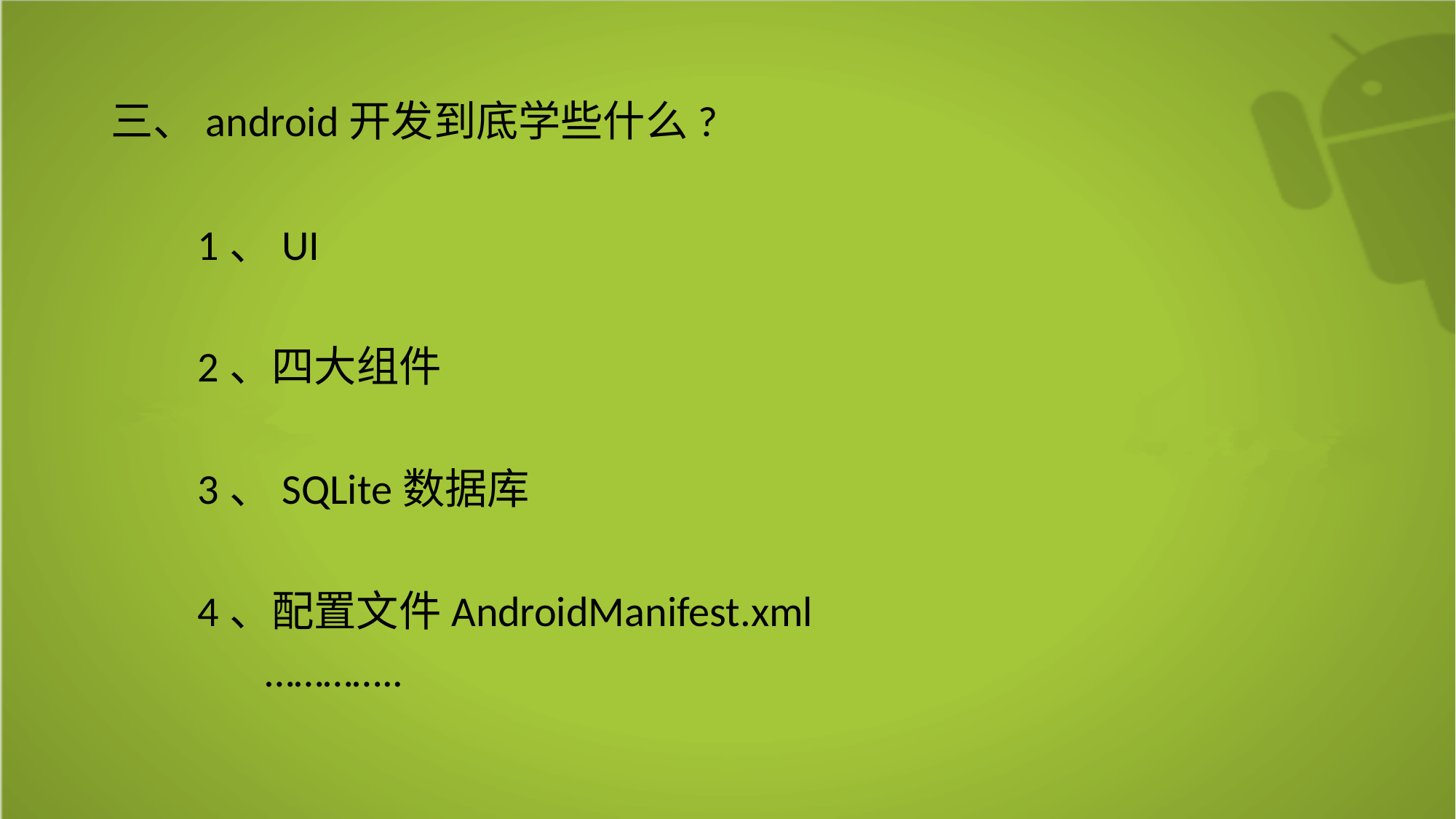

# 三、android开发到底学些什么?
         1、UI

         2、四大组件

         3、SQLite数据库

         4、配置文件AndroidManifest.xml
                …………..